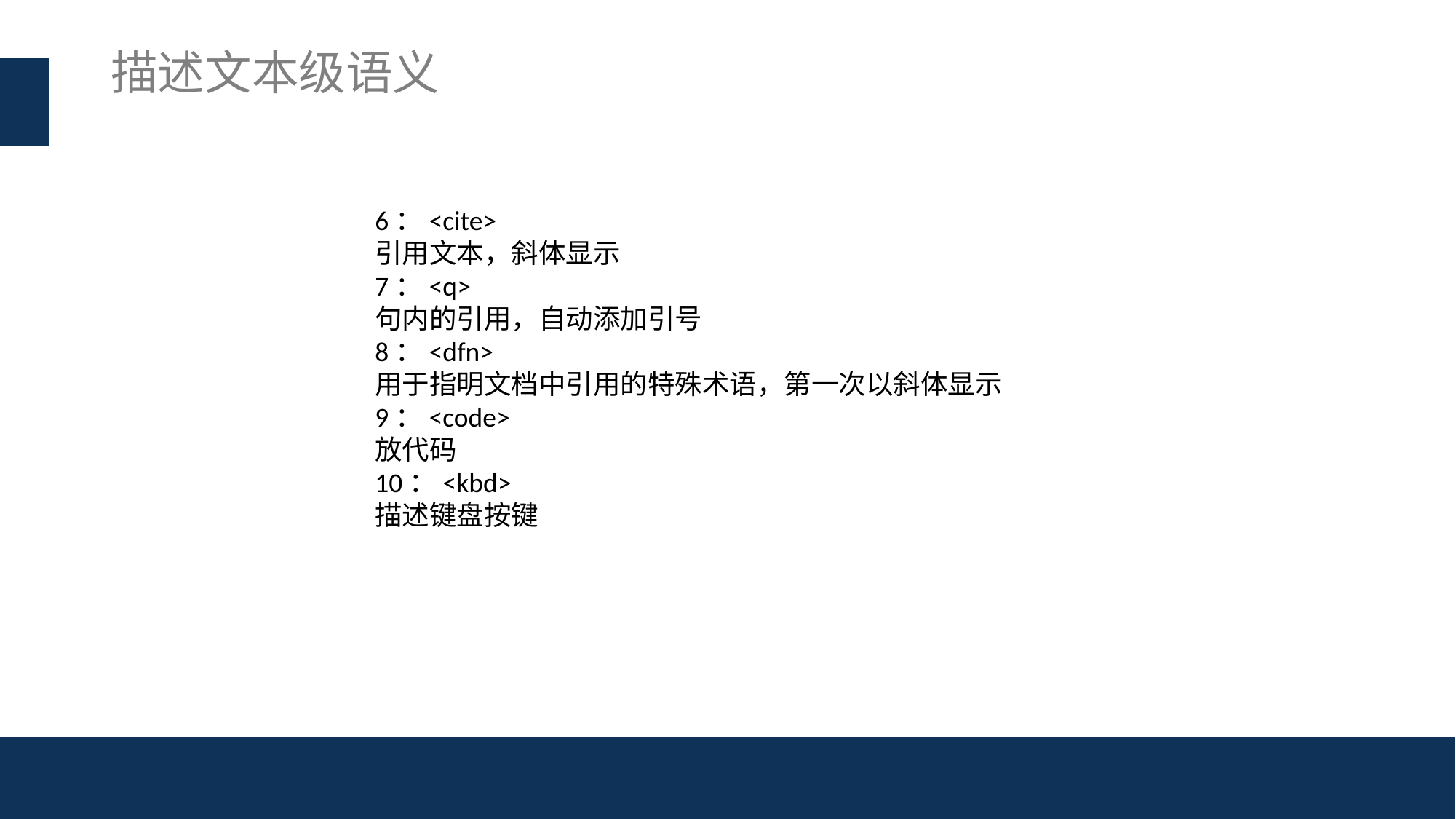

# 描述文本级语义

6：<cite>
引用文本，斜体显示
7：<q>
句内的引用，自动添加引号
8：<dfn>
用于指明文档中引用的特殊术语，第一次以斜体显示
9：<code>
放代码
10：<kbd>
描述键盘按键